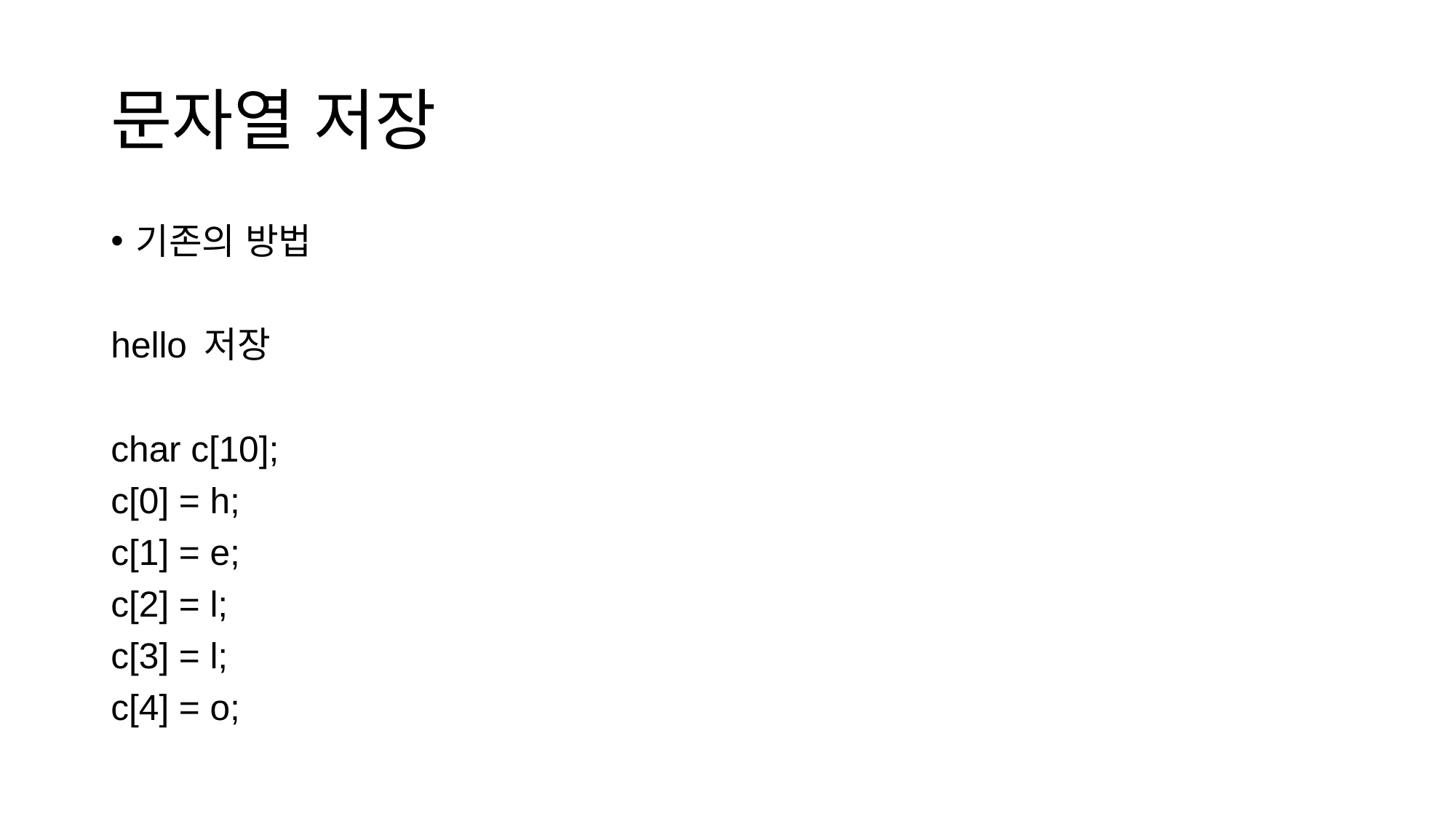

# 문자열 저장
기존의 방법

hello 저장

char c[10];
c[0] = h;
c[1] = e;
c[2] = l;
c[3] = l;
c[4] = o;